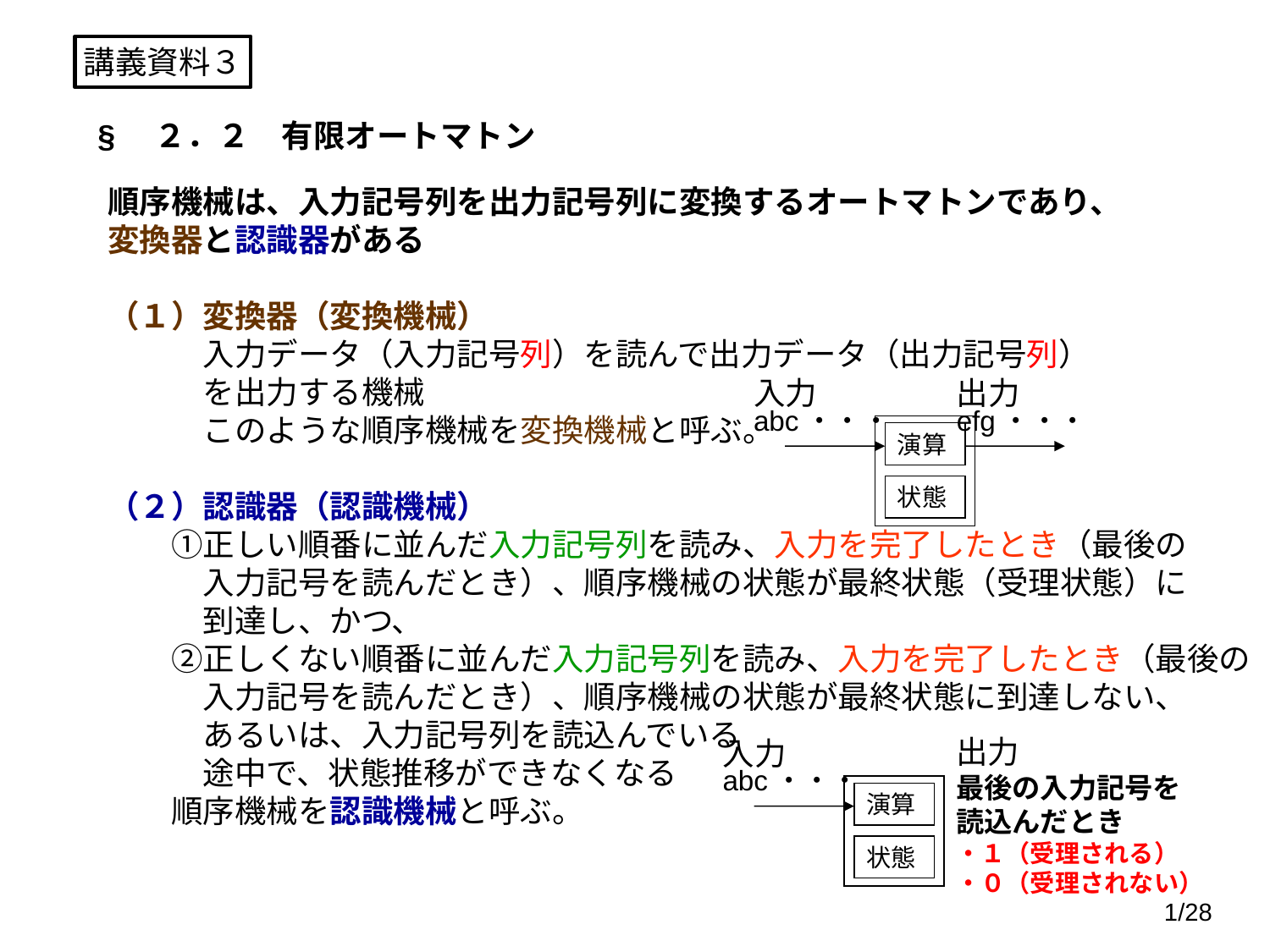

講義資料３

§　２．２　有限オートマトン
順序機械は、入力記号列を出力記号列に変換するオートマトンであり、
変換器と認識器がある

（１）変換器（変換機械）
　　　入力データ（入力記号列）を読んで出力データ（出力記号列）
　　　を出力する機械
　　　このような順序機械を変換機械と呼ぶ。

（２）認識器（認識機械）
　　①正しい順番に並んだ入力記号列を読み、入力を完了したとき（最後の
　　　入力記号を読んだとき）、順序機械の状態が最終状態（受理状態）に
　　　到達し、かつ、
　　②正しくない順番に並んだ入力記号列を読み、入力を完了したとき（最後の
　　　入力記号を読んだとき）、順序機械の状態が最終状態に到達しない、
　　　あるいは、入力記号列を読込んでいる
　　　途中で、状態推移ができなくなる
　　順序機械を認識機械と呼ぶ。

入力
abc・・・
出力
efg・・・

演算

状態
出力
最後の入力記号を
読込んだとき
・１（受理される）
・０（受理されない）
入力
abc・・・

演算

状態
1/28